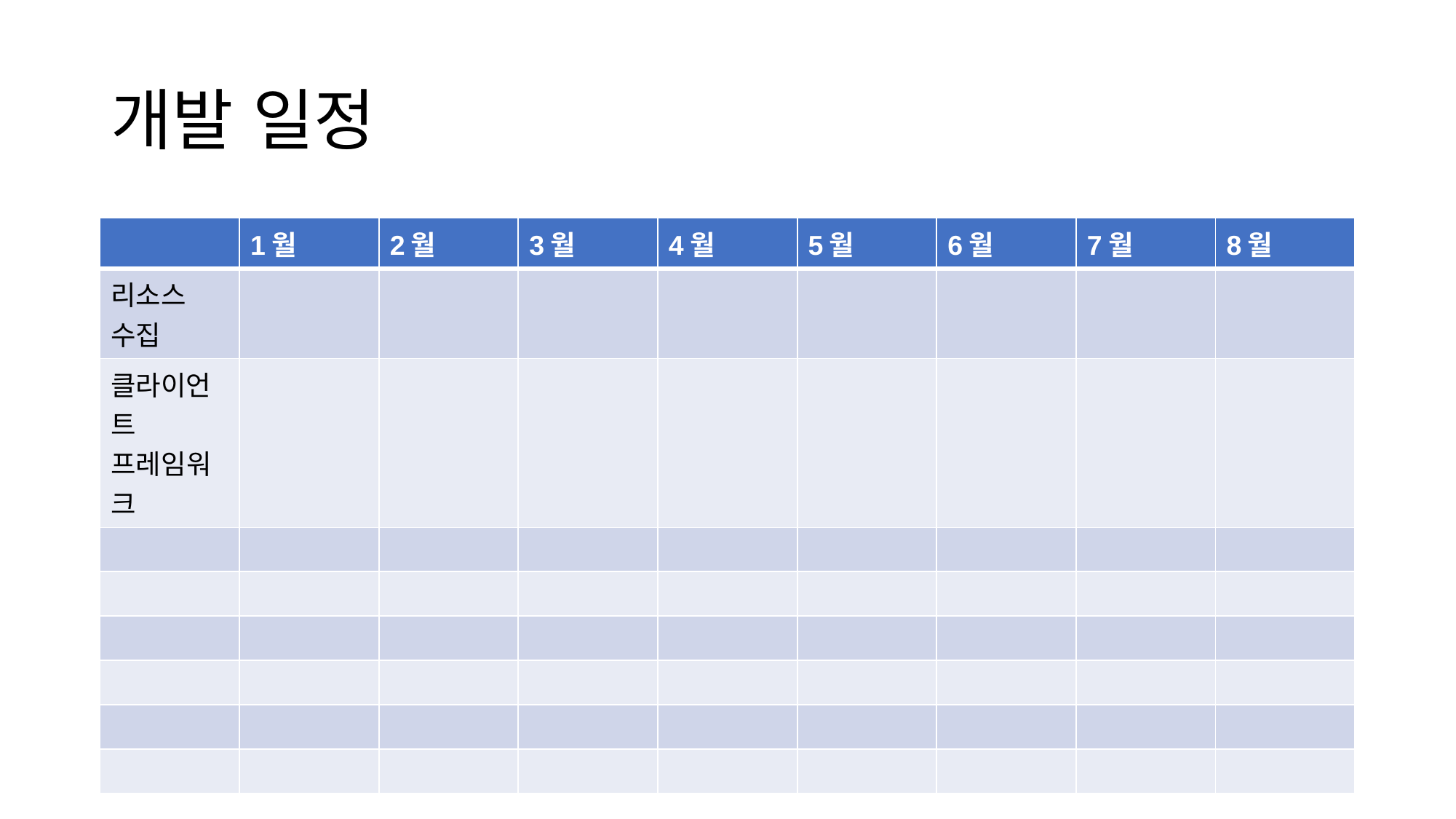

# 개발 일정
|  | 1월 | 2월 | 3월 | 4월 | 5월 | 6월 | 7월 | 8월 |
| --- | --- | --- | --- | --- | --- | --- | --- | --- |
| 리소스 수집 |  |  |  |  |  |  |  |  |
| 클라이언트 프레임워크 |  |  |  |  |  |  |  |  |
|  |  |  |  |  |  |  |  |  |
|  |  |  |  |  |  |  |  |  |
|  |  |  |  |  |  |  |  |  |
|  |  |  |  |  |  |  |  |  |
|  |  |  |  |  |  |  |  |  |
|  |  |  |  |  |  |  |  |  |